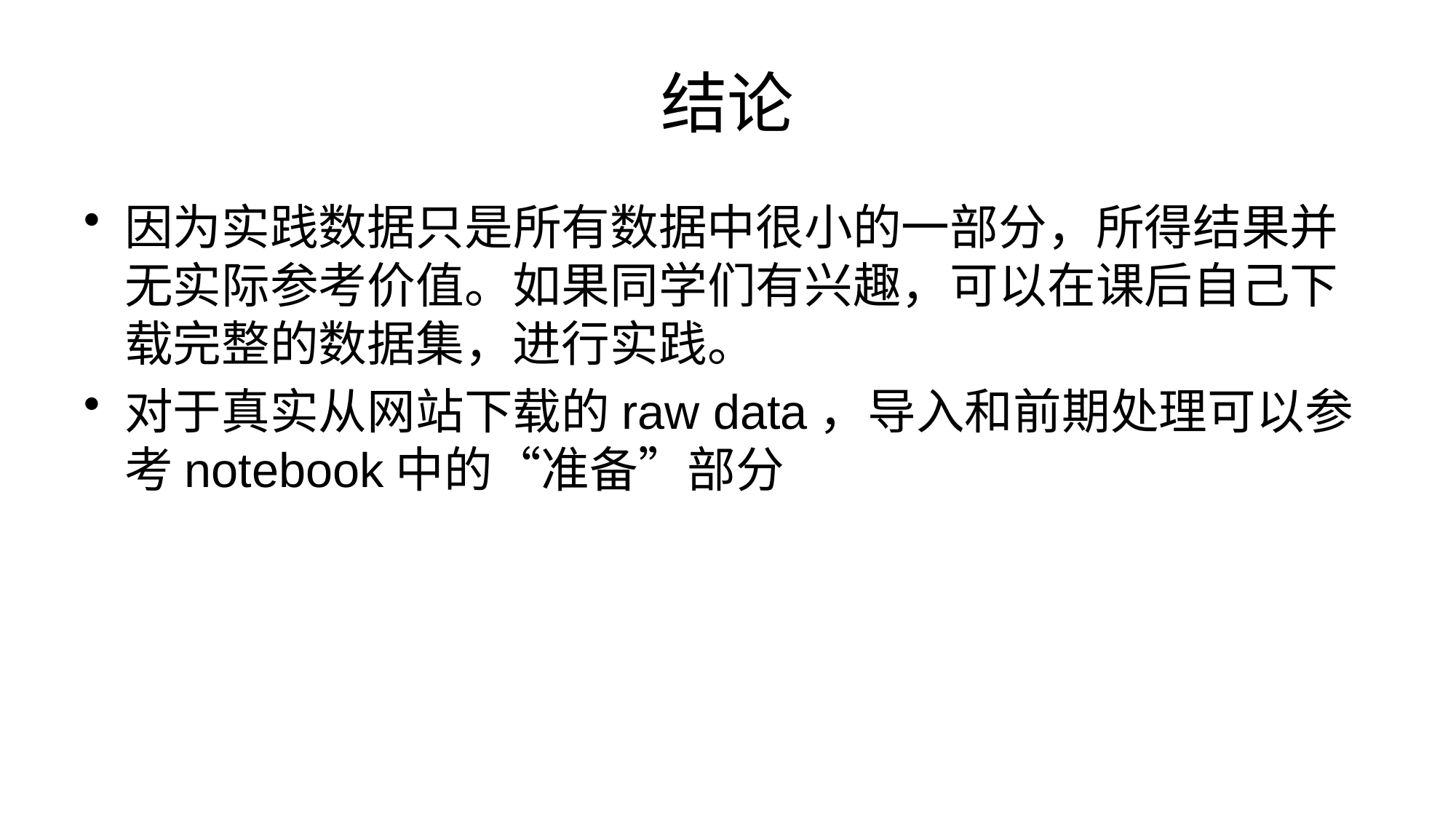

# 结论
因为实践数据只是所有数据中很小的一部分，所得结果并无实际参考价值。如果同学们有兴趣，可以在课后自己下载完整的数据集，进行实践。
对于真实从网站下载的raw data，导入和前期处理可以参考notebook中的“准备”部分